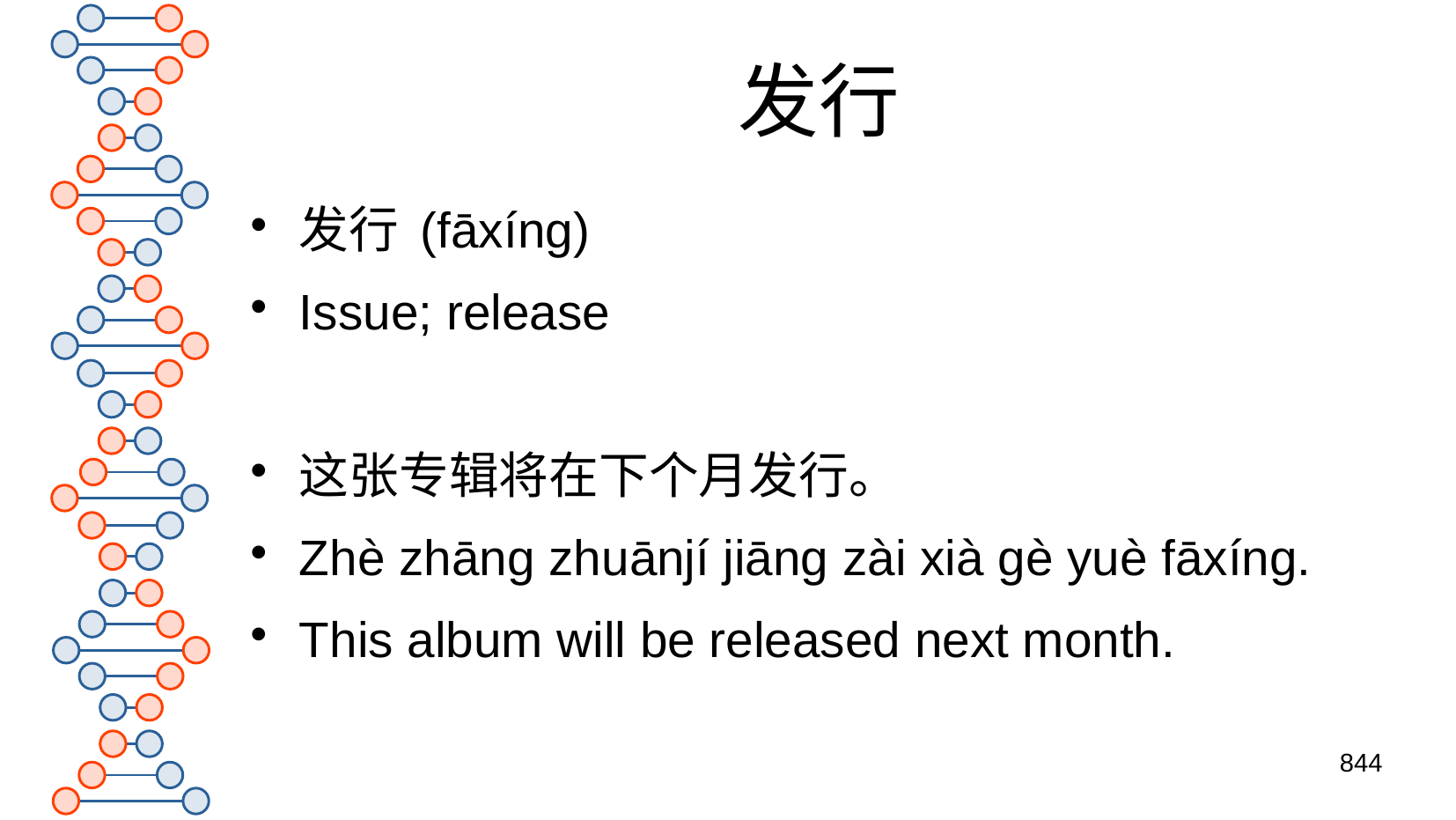

# 发行
发行 (fāxíng)
Issue; release

这张专辑将在下个月发行。
Zhè zhāng zhuānjí jiāng zài xià gè yuè fāxíng.
This album will be released next month.

844